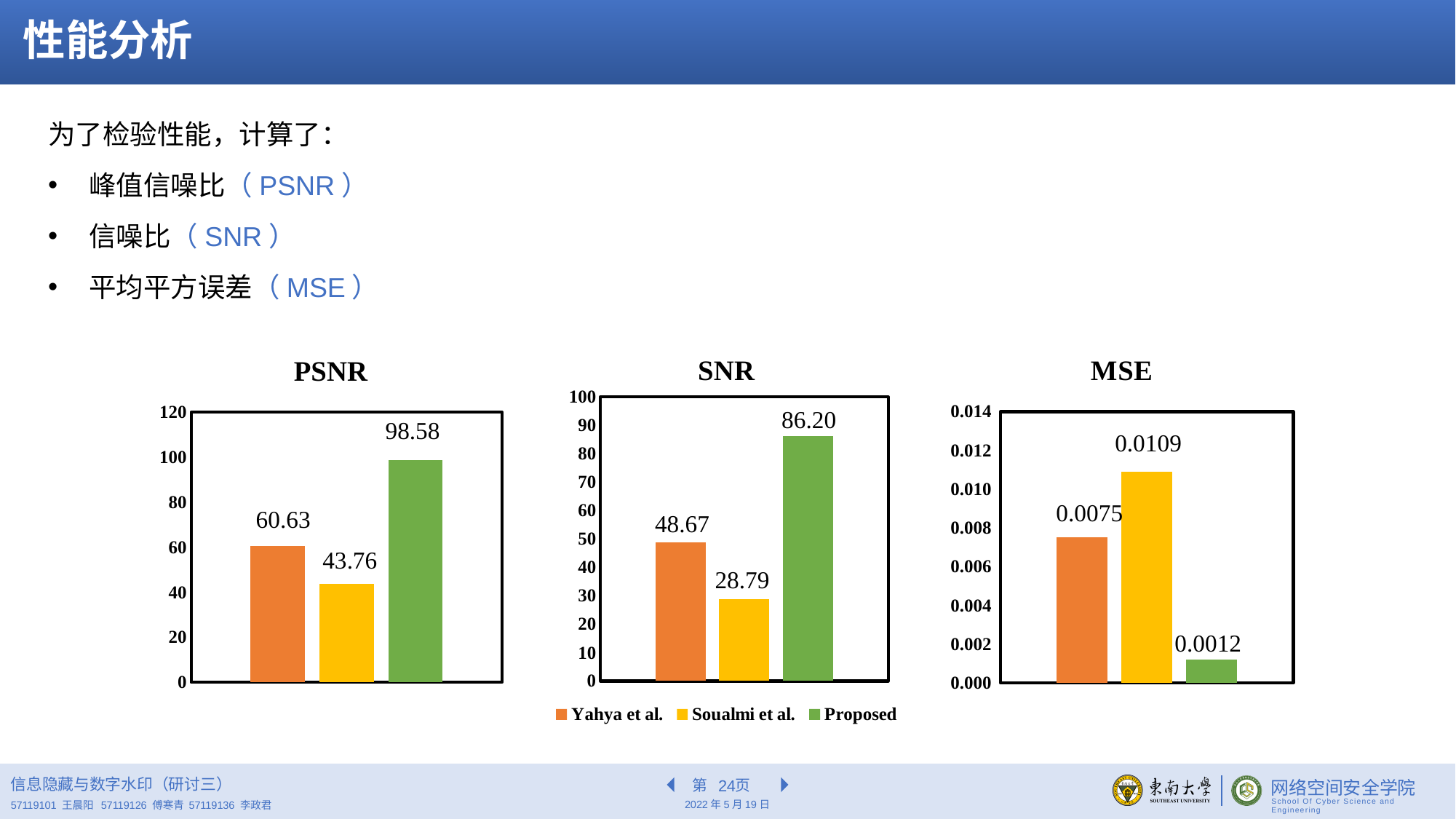

性能分析
为了检验性能，计算了：
峰值信噪比（PSNR）
信噪比（SNR）
平均平方误差（MSE）

### Chart: SNR

| Category | Yahya et al. | Soualmi et al. | Proposed |
|---|---|---|---|
| SNR | 48.67 | 28.79 | 86.2 |

### Chart: MSE

| Category | Yahya et al. | Soualmi et al. | Proposed |
|---|---|---|---|
| MSE | 0.0075 | 0.0109 | 0.0012 |

### Chart: PSNR

| Category | Yahya et al. | Soualmi et al. | Proposed |
|---|---|---|---|
| PSNR | 60.63 | 43.76 | 98.58 |
86.20
98.58
0.0109
0.0075
60.63
48.67
43.76
28.79
0.0012
信息隐藏与数字水印（研讨三）

24
2022年5月19日
57119101 王晨阳  57119126 傅寒青 57119136 李政君